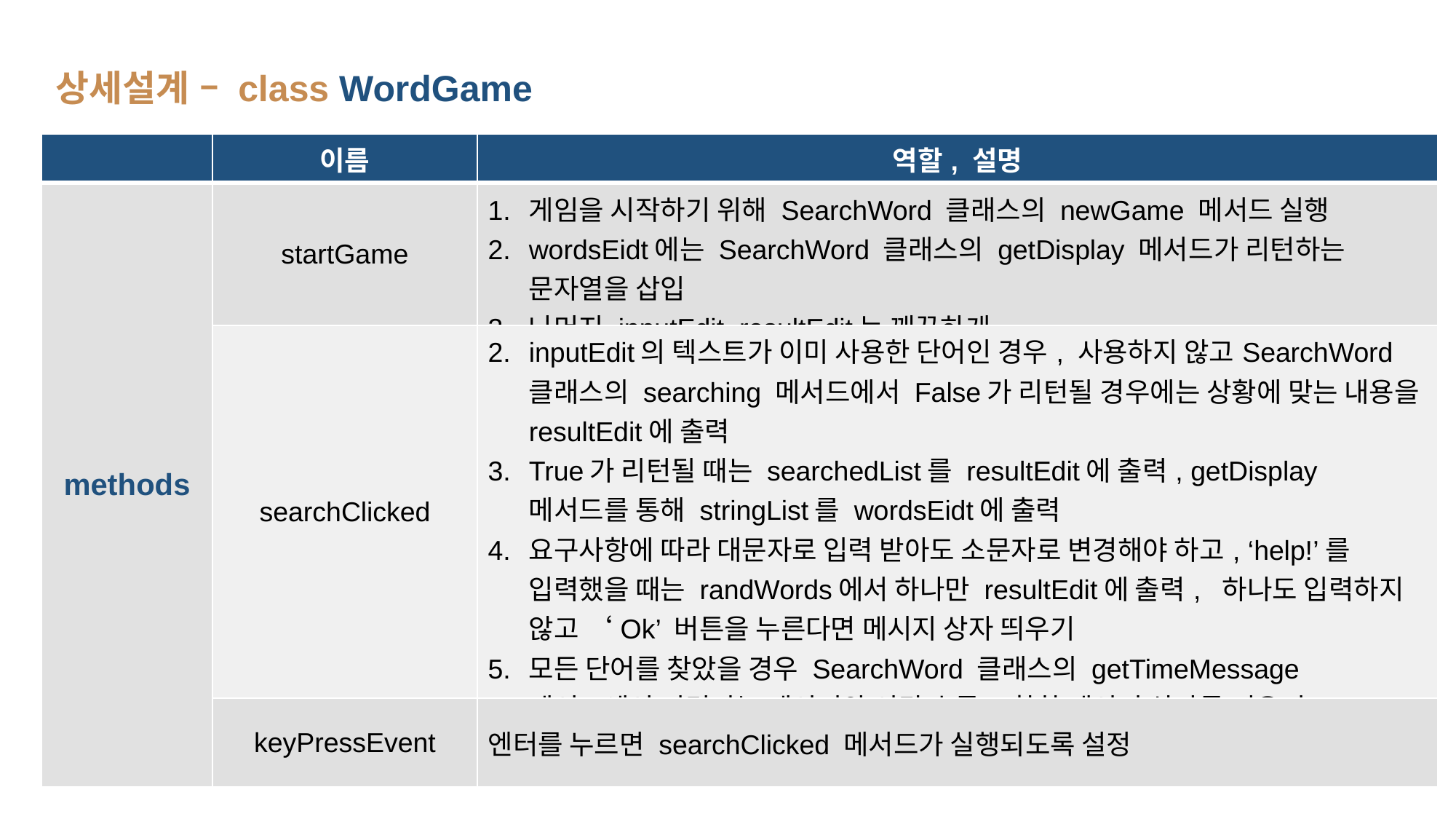

상세설계 – class WordGame
|  | 이름 | 역할, 설명 |
| --- | --- | --- |
| methods | startGame | 게임을 시작하기 위해 SearchWord 클래스의 newGame 메서드 실행 wordsEidt에는 SearchWord 클래스의 getDisplay 메서드가 리턴하는 문자열을 삽입 나머지 inputEdit, resultEdit는 깨끗하게 |
|  | searchClicked | inputEdit의 텍스트가 이미 사용한 단어인 경우, 사용하지 않고SearchWord 클래스의 searching 메서드에서 False가 리턴될 경우에는 상황에 맞는 내용을 resultEdit에 출력 True가 리턴될 때는 searchedList를 resultEdit에 출력, getDisplay 메서드를 통해 stringList를 wordsEidt에 출력 요구사항에 따라 대문자로 입력 받아도 소문자로 변경해야 하고, ‘help!’를 입력했을 때는 randWords에서 하나만 resultEdit에 출력, 하나도 입력하지 않고 ‘Ok’ 버튼을 누른다면 메시지 상자 띄우기 모든 단어를 찾았을 경우 SearchWord 클래스의 getTimeMessage 메서드에서 리턴되는 메시지와 시간 초를 포함한 메시지 상자를 띄우기 |
|  | keyPressEvent | 엔터를 누르면 searchClicked 메서드가 실행되도록 설정 |